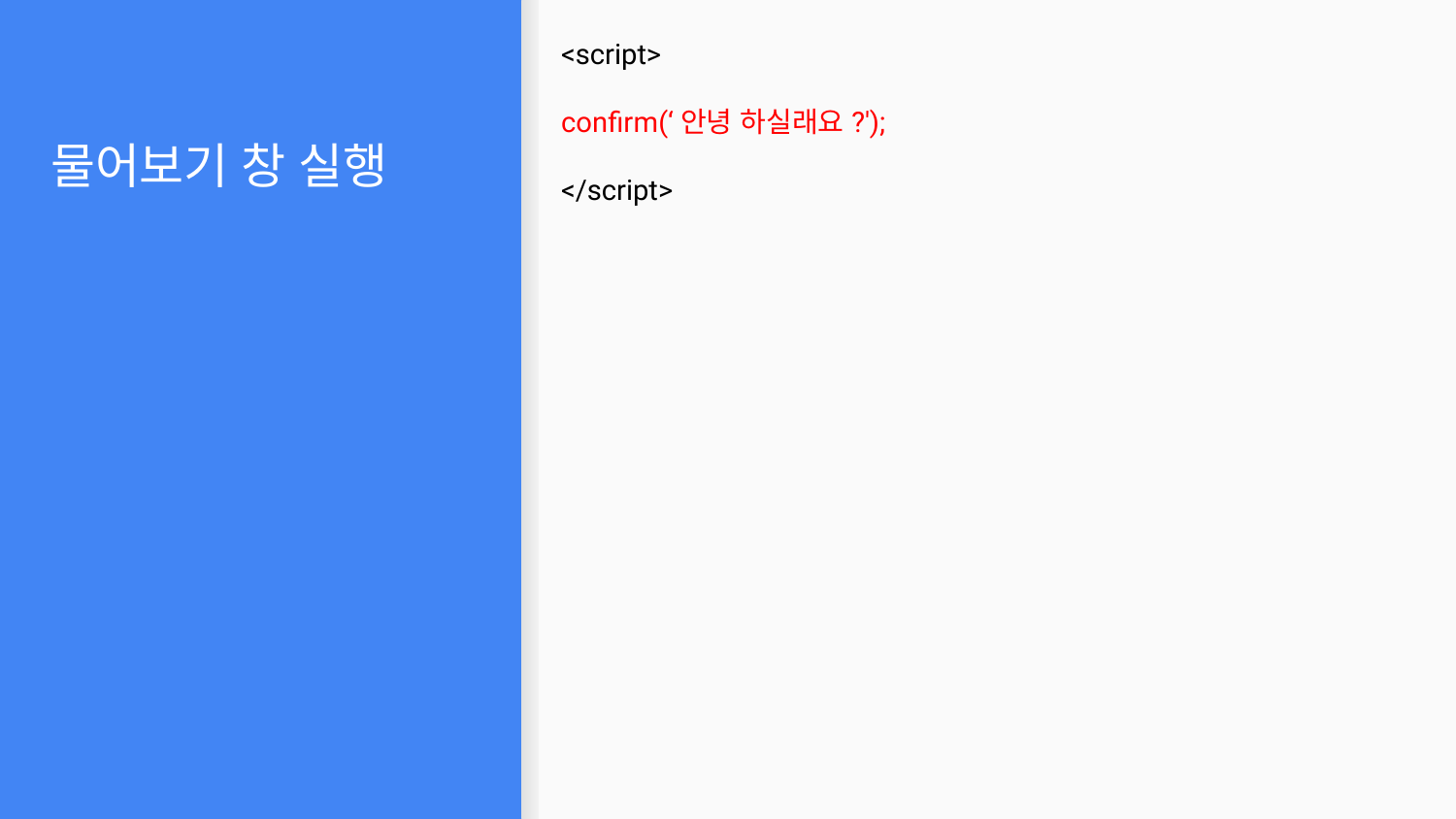

<script>

confirm(‘안녕 하실래요?');

</script>
# 물어보기 창 실행